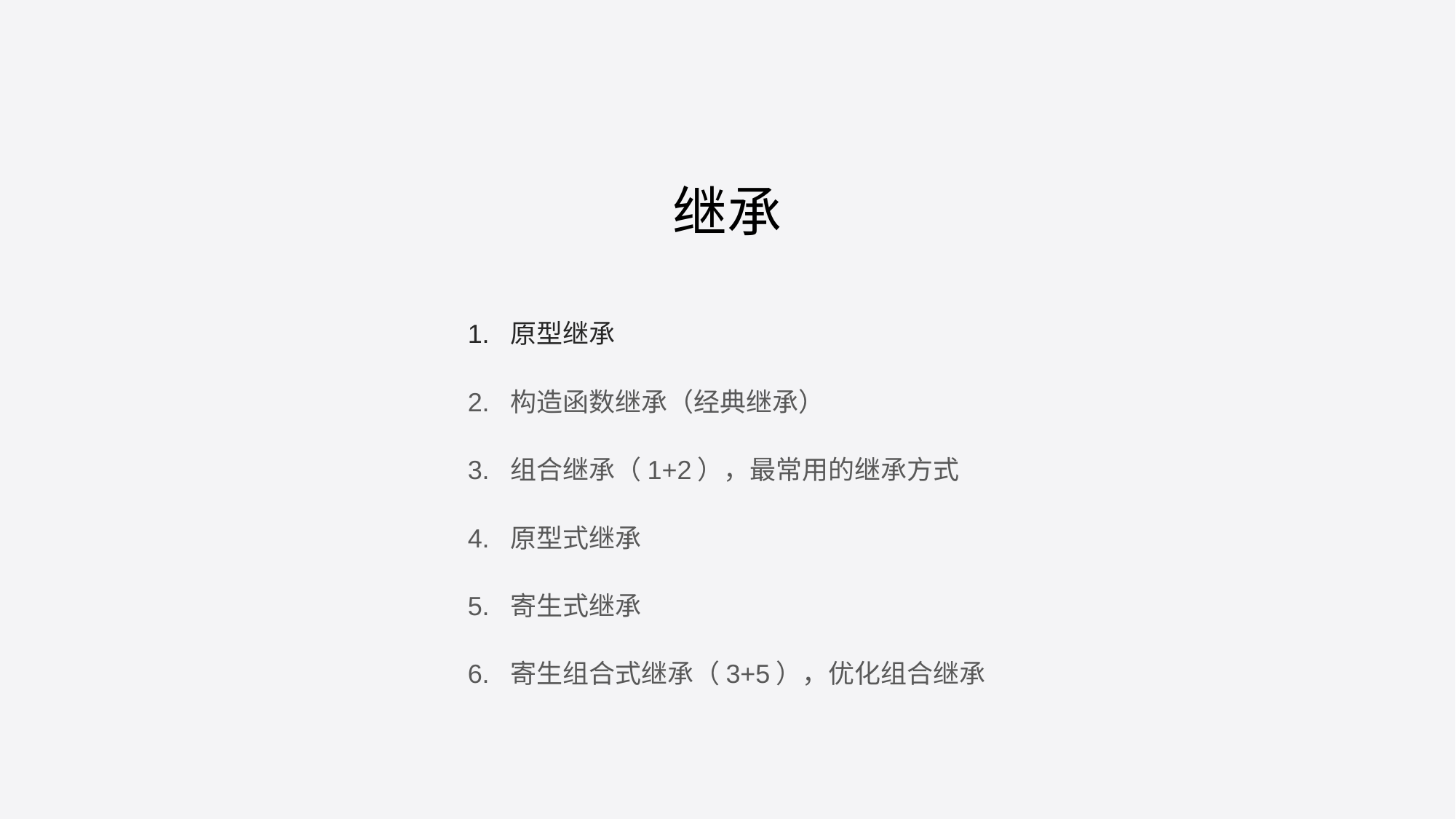

# 继承
原型继承
构造函数继承（经典继承）
组合继承（1+2），最常用的继承方式
原型式继承
寄生式继承
寄生组合式继承（3+5），优化组合继承